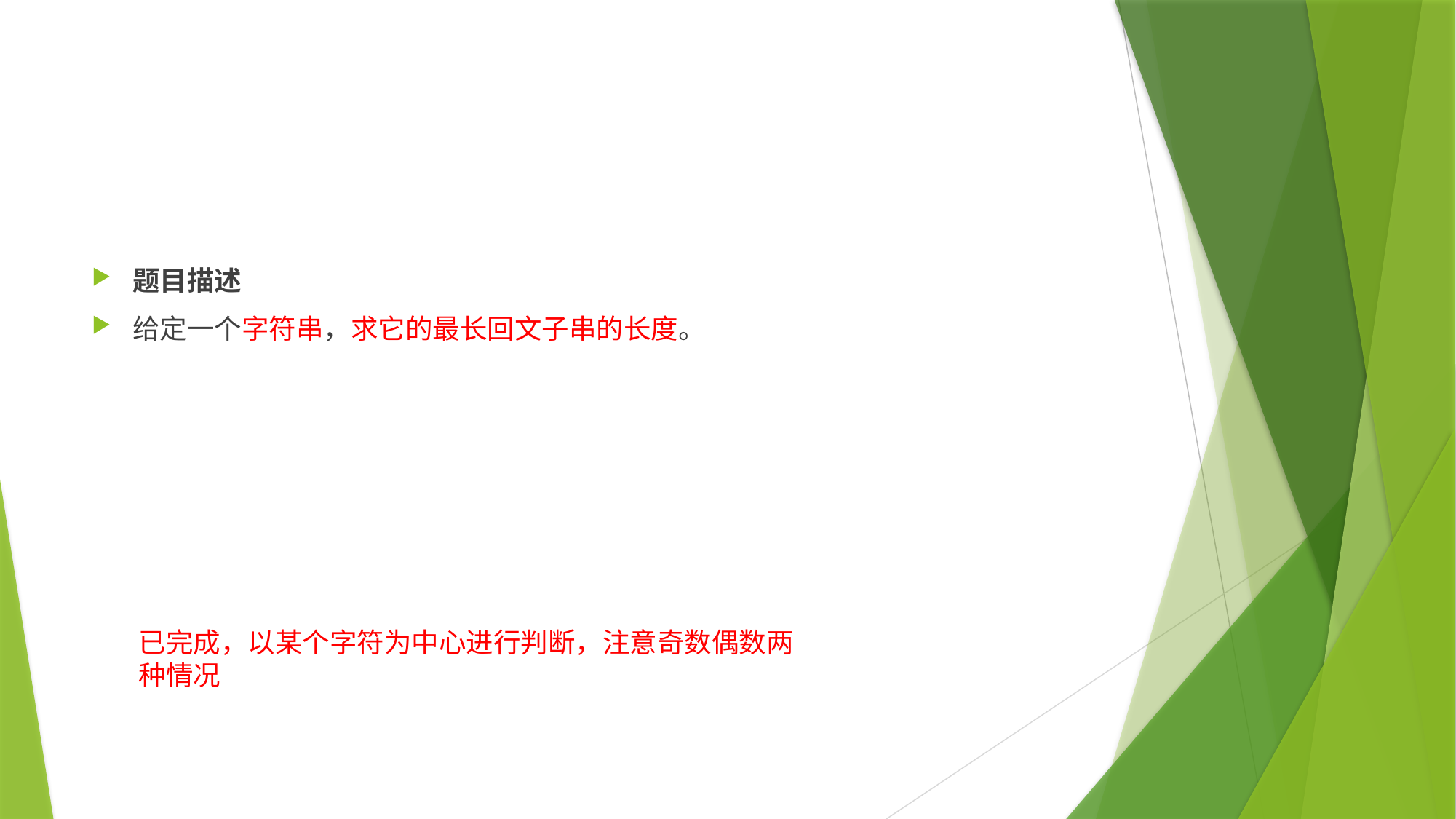

#
题目描述
给定一个字符串，求它的最长回文子串的长度。

已完成，以某个字符为中心进行判断，注意奇数偶数两种情况